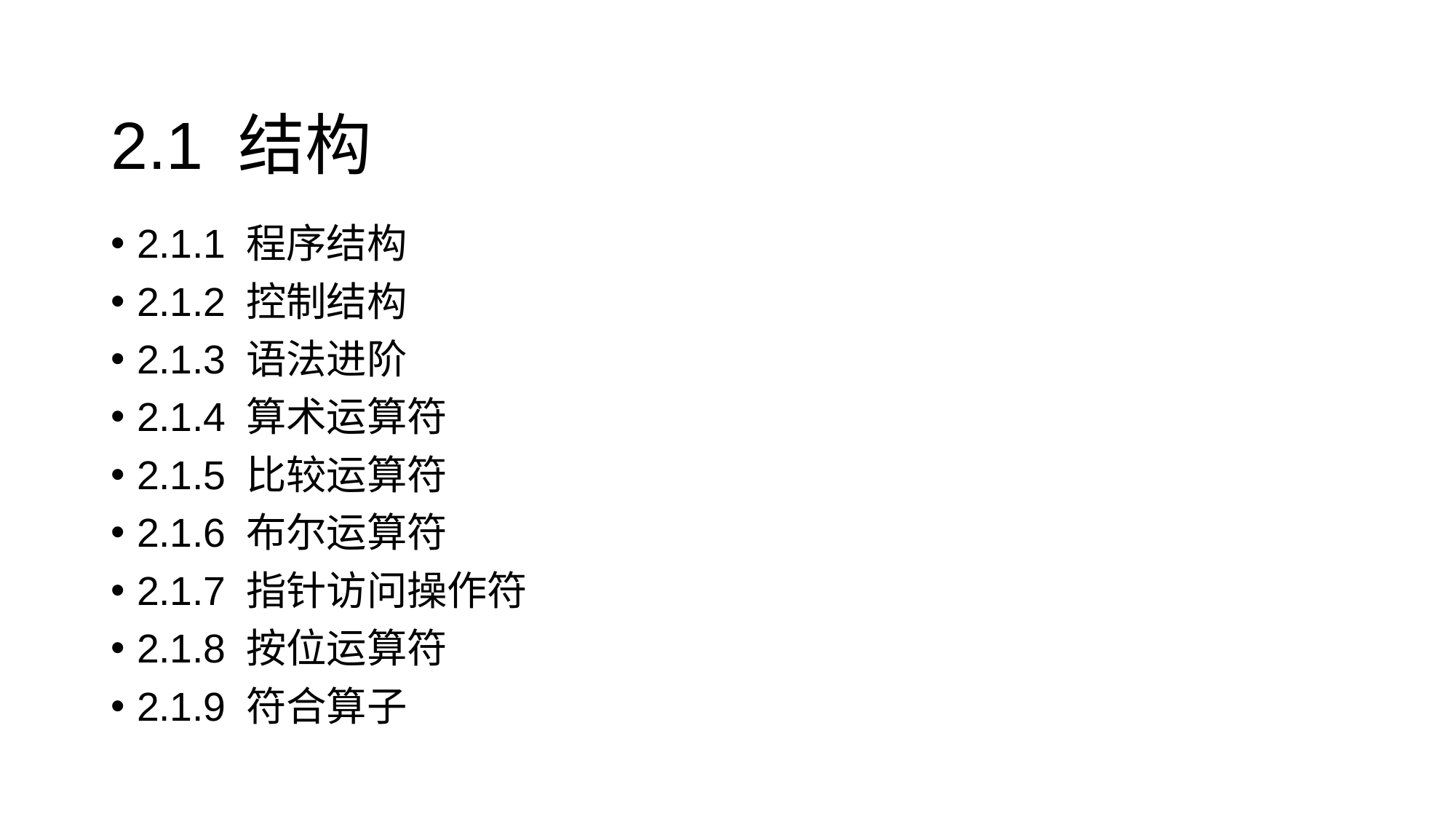

# 2.1 结构
2.1.1 程序结构
2.1.2 控制结构
2.1.3 语法进阶
2.1.4 算术运算符
2.1.5 比较运算符
2.1.6 布尔运算符
2.1.7 指针访问操作符
2.1.8 按位运算符
2.1.9 符合算子